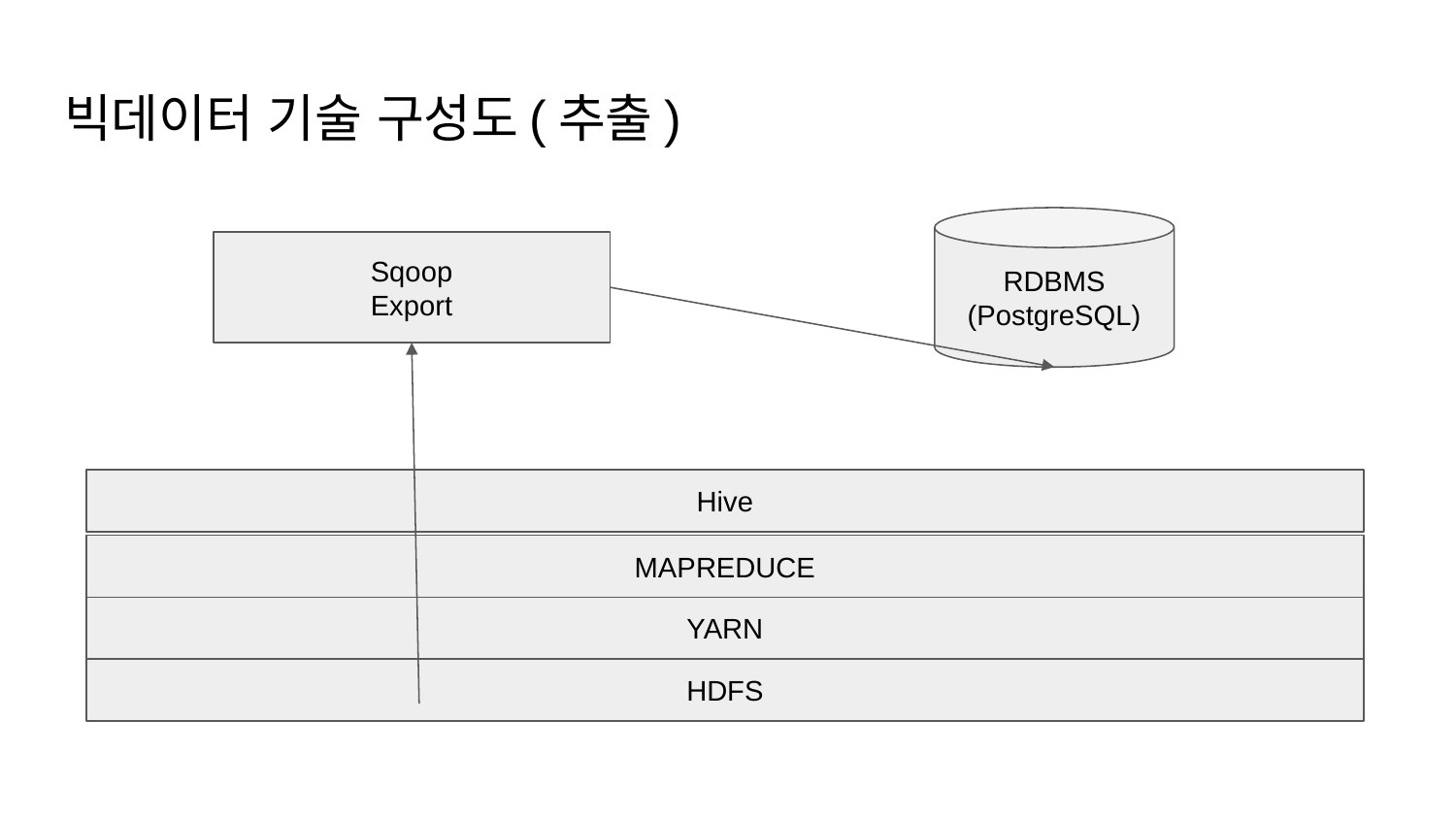

# 빅데이터 기술 구성도(추출)
RDBMS
(PostgreSQL)
Sqoop
Export
Hive
MAPREDUCE
YARN
HDFS